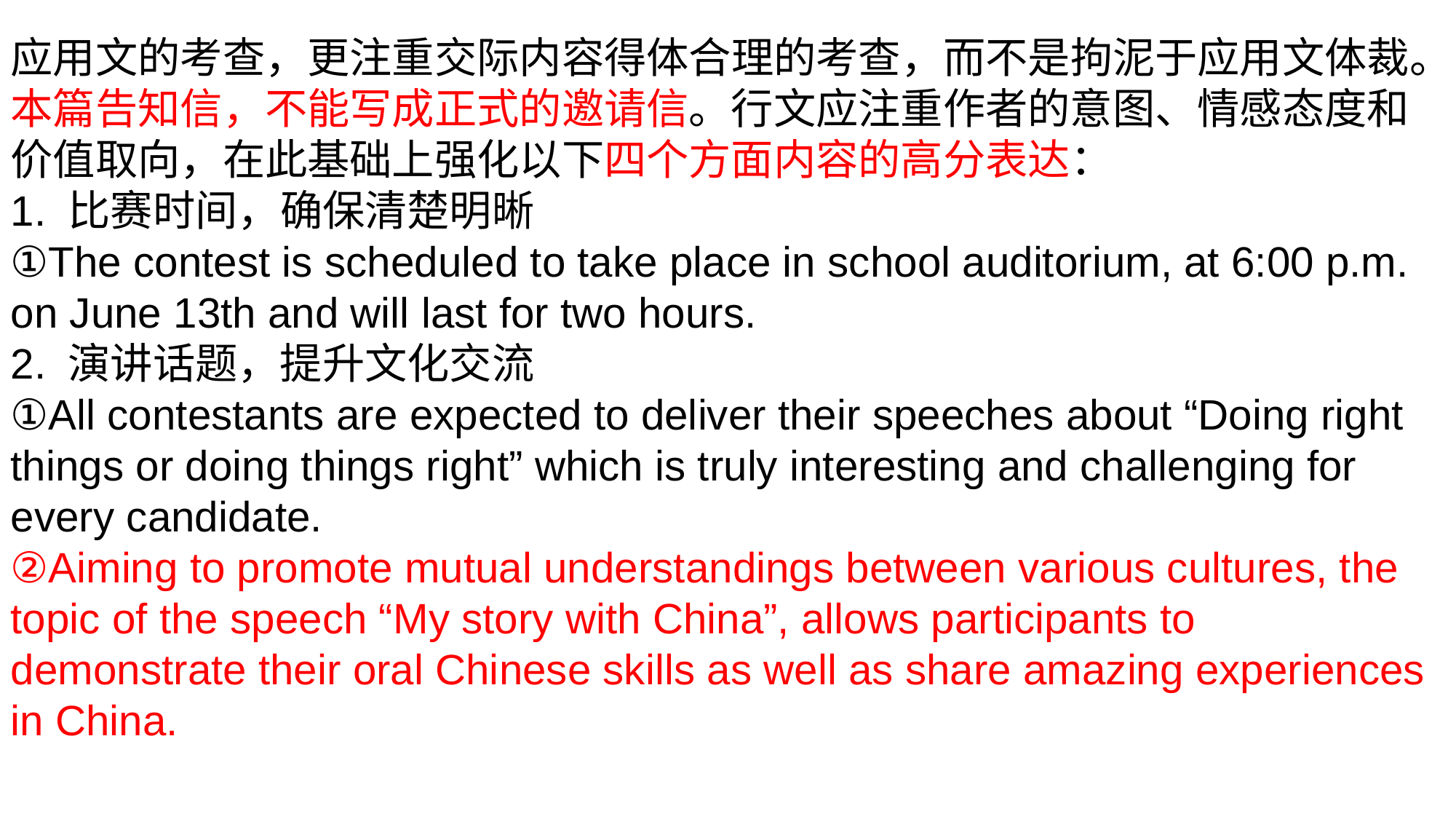

应用文的考查，更注重交际内容得体合理的考查，而不是拘泥于应用文体裁。本篇告知信，不能写成正式的邀请信。行文应注重作者的意图、情感态度和价值取向，在此基础上强化以下四个方面内容的高分表达：
1. 比赛时间，确保清楚明晰
①The contest is scheduled to take place in school auditorium, at 6:00 p.m. on June 13th and will last for two hours.
2. 演讲话题，提升文化交流
①All contestants are expected to deliver their speeches about “Doing right things or doing things right” which is truly interesting and challenging for every candidate.
②Aiming to promote mutual understandings between various cultures, the topic of the speech “My story with China”, allows participants to demonstrate their oral Chinese skills as well as share amazing experiences in China.